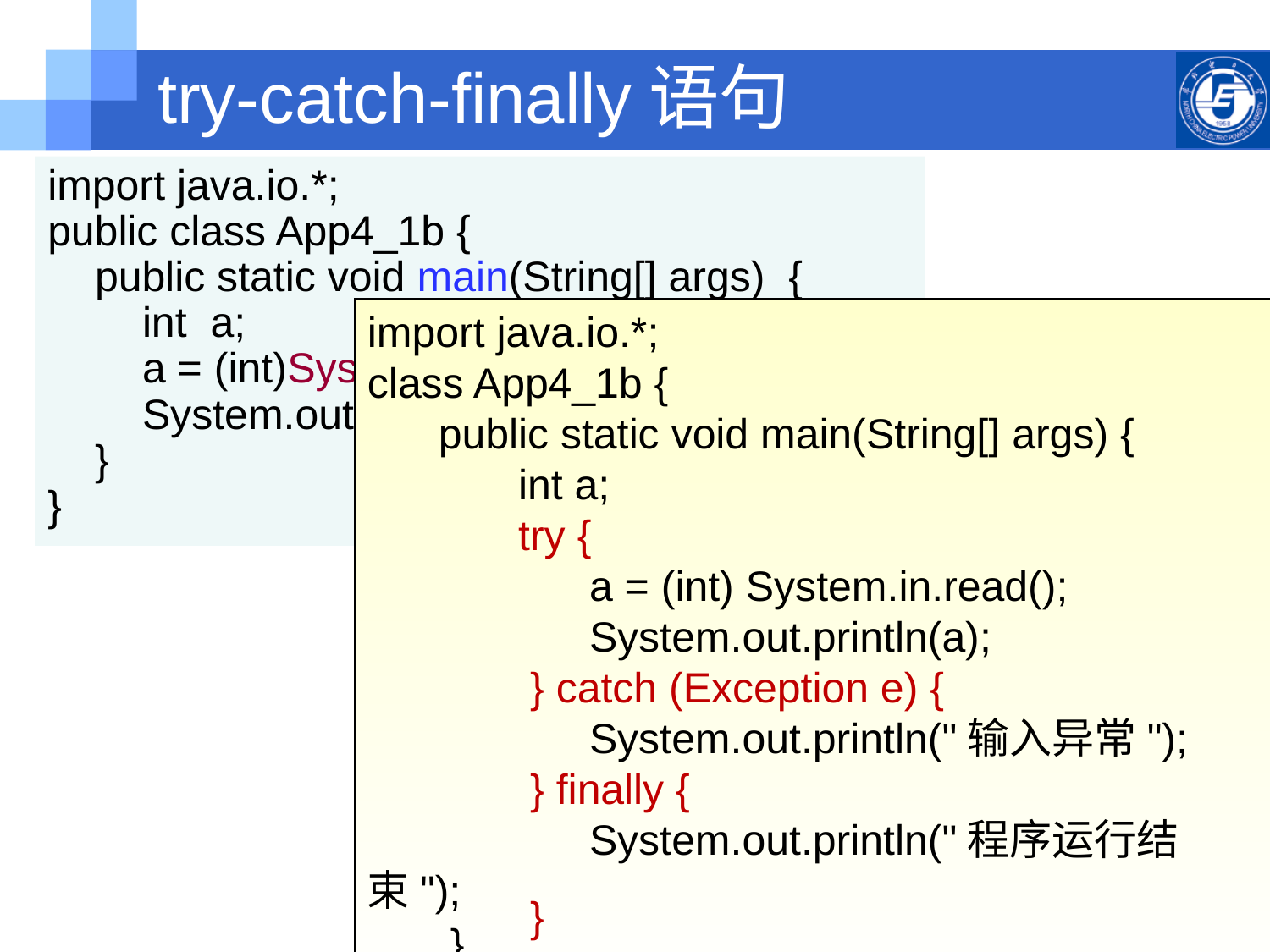

# try-catch-finally语句
import java.io.*;
public class App4_1b {
    public static void main(String[] args)  {
        int  a;
        a = (int)System.in.read();
        System.out.println( a );
    }
}
import java.io.*;
class App4_1b {
      public static void main(String[] args) {
	  int a;
	  try {
	        a = (int) System.in.read();
	        System.out.println(a);
	   } catch (Exception e) {
	        System.out.println("输入异常");
	   } finally {
	        System.out.println("程序运行结束");
	   }
       }
}